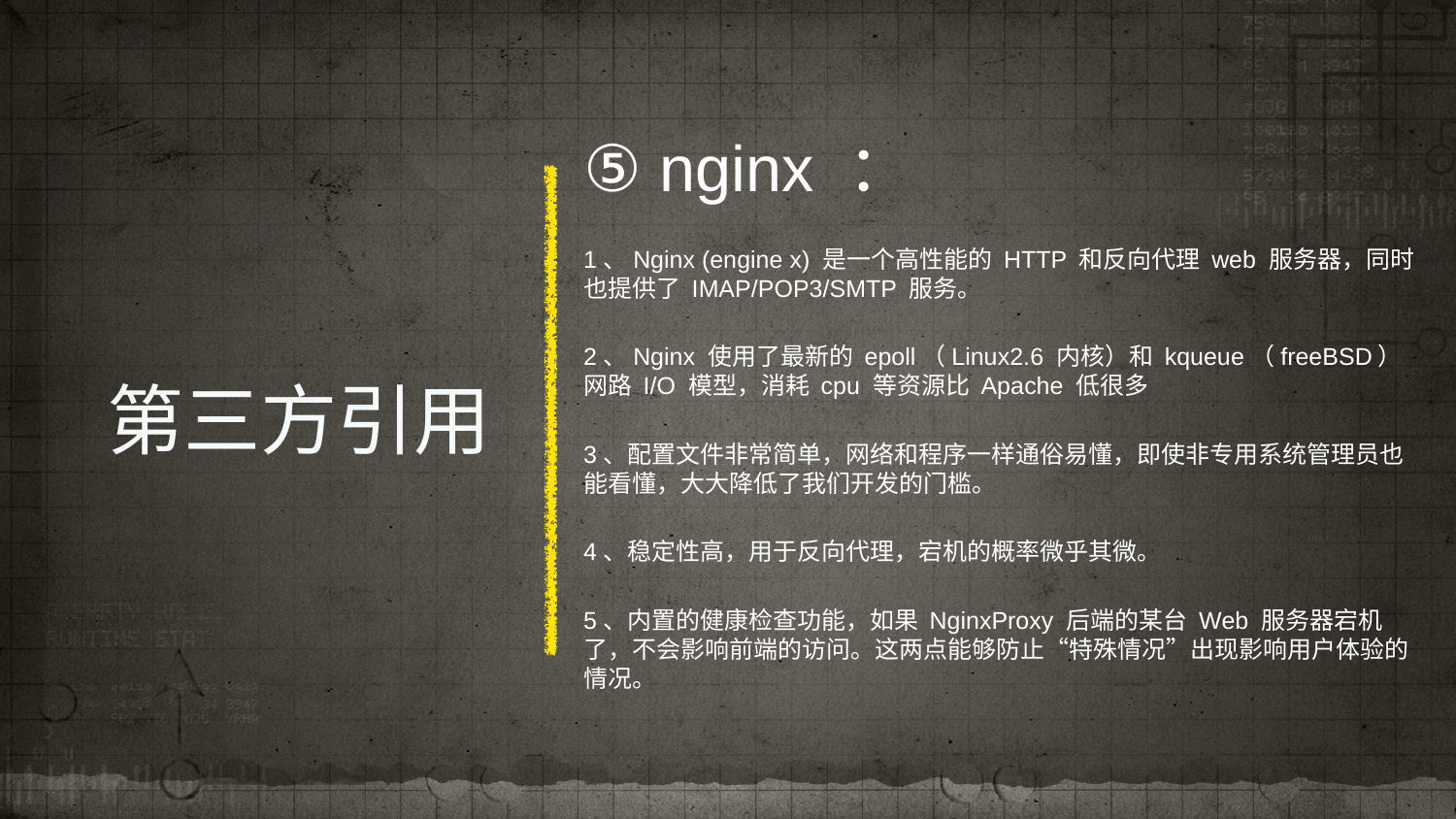

# 第三方引用
⑤ nginx ：
1、Nginx (engine x) 是一个高性能的 HTTP 和反向代理 web 服务器，同时也提供了 IMAP/POP3/SMTP 服务。
2、Nginx 使用了最新的 epoll（Linux2.6 内核）和 kqueue（freeBSD）网路 I/O 模型，消耗 cpu 等资源比 Apache 低很多
3、配置文件非常简单，网络和程序一样通俗易懂，即使非专用系统管理员也能看懂，大大降低了我们开发的门槛。
4、稳定性高，用于反向代理，宕机的概率微乎其微。
5、内置的健康检查功能，如果 NginxProxy 后端的某台 Web 服务器宕机了，不会影响前端的访问。这两点能够防止“特殊情况”出现影响用户体验的情况。